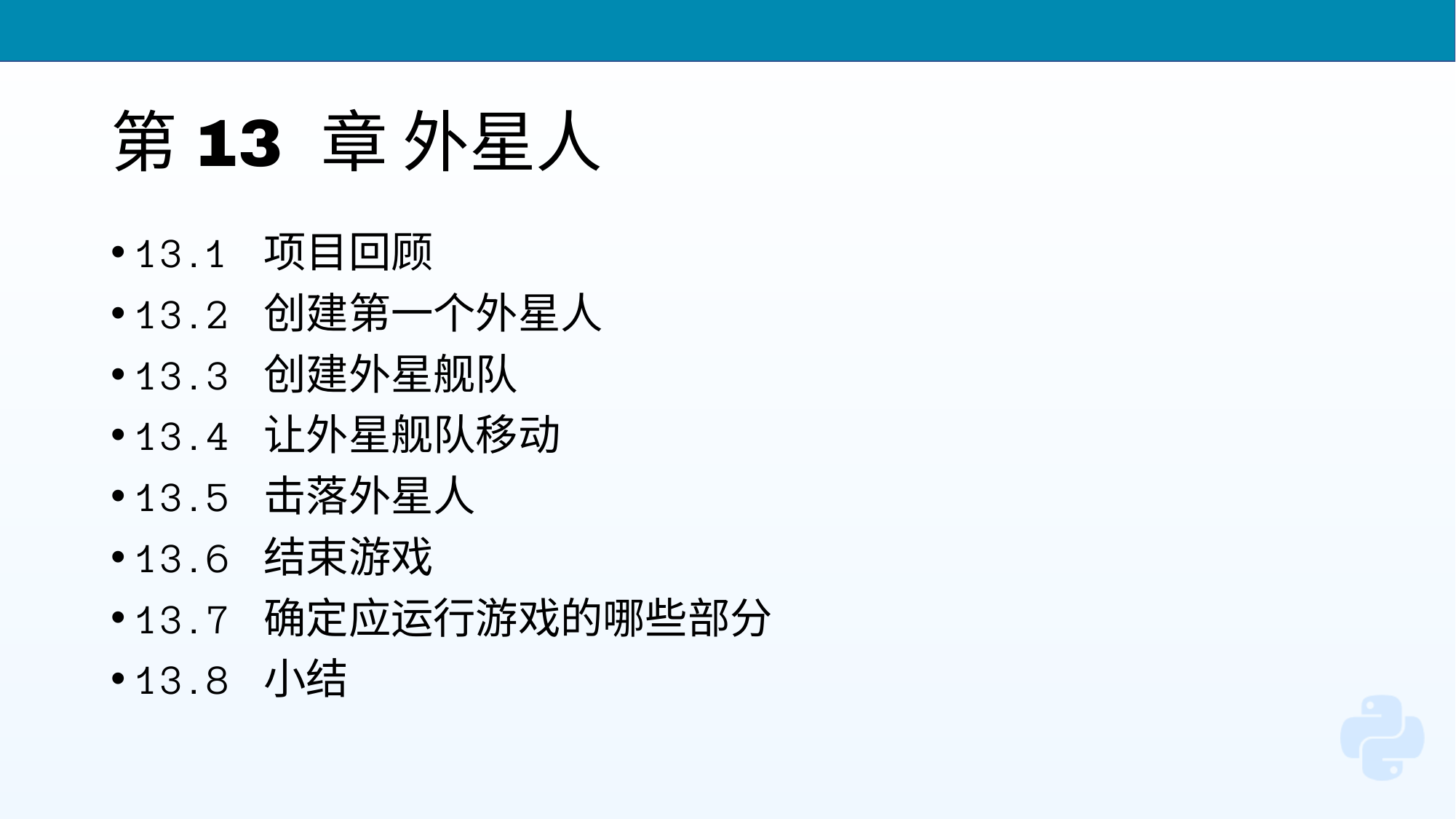

# 第13 章 外星人
13.1 项目回顾
13.2 创建第一个外星人
13.3 创建外星舰队
13.4 让外星舰队移动
13.5 击落外星人
13.6 结束游戏
13.7 确定应运行游戏的哪些部分
13.8 小结